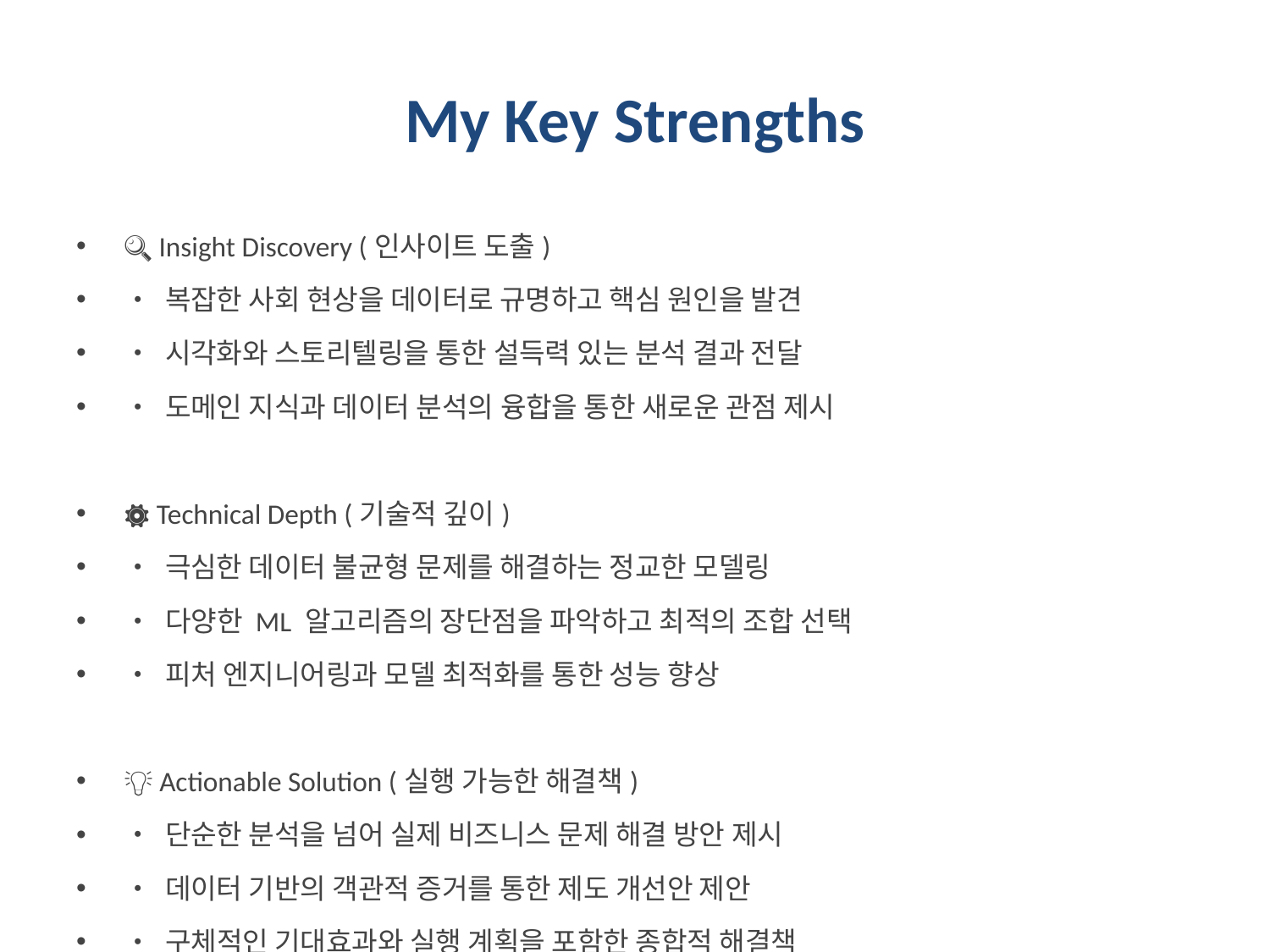

# My Key Strengths
🔍 Insight Discovery (인사이트 도출)
• 복잡한 사회 현상을 데이터로 규명하고 핵심 원인을 발견
• 시각화와 스토리텔링을 통한 설득력 있는 분석 결과 전달
• 도메인 지식과 데이터 분석의 융합을 통한 새로운 관점 제시

⚙️ Technical Depth (기술적 깊이)
• 극심한 데이터 불균형 문제를 해결하는 정교한 모델링
• 다양한 ML 알고리즘의 장단점을 파악하고 최적의 조합 선택
• 피처 엔지니어링과 모델 최적화를 통한 성능 향상

💡 Actionable Solution (실행 가능한 해결책)
• 단순한 분석을 넘어 실제 비즈니스 문제 해결 방안 제시
• 데이터 기반의 객관적 증거를 통한 제도 개선안 제안
• 구체적인 기대효과와 실행 계획을 포함한 종합적 해결책